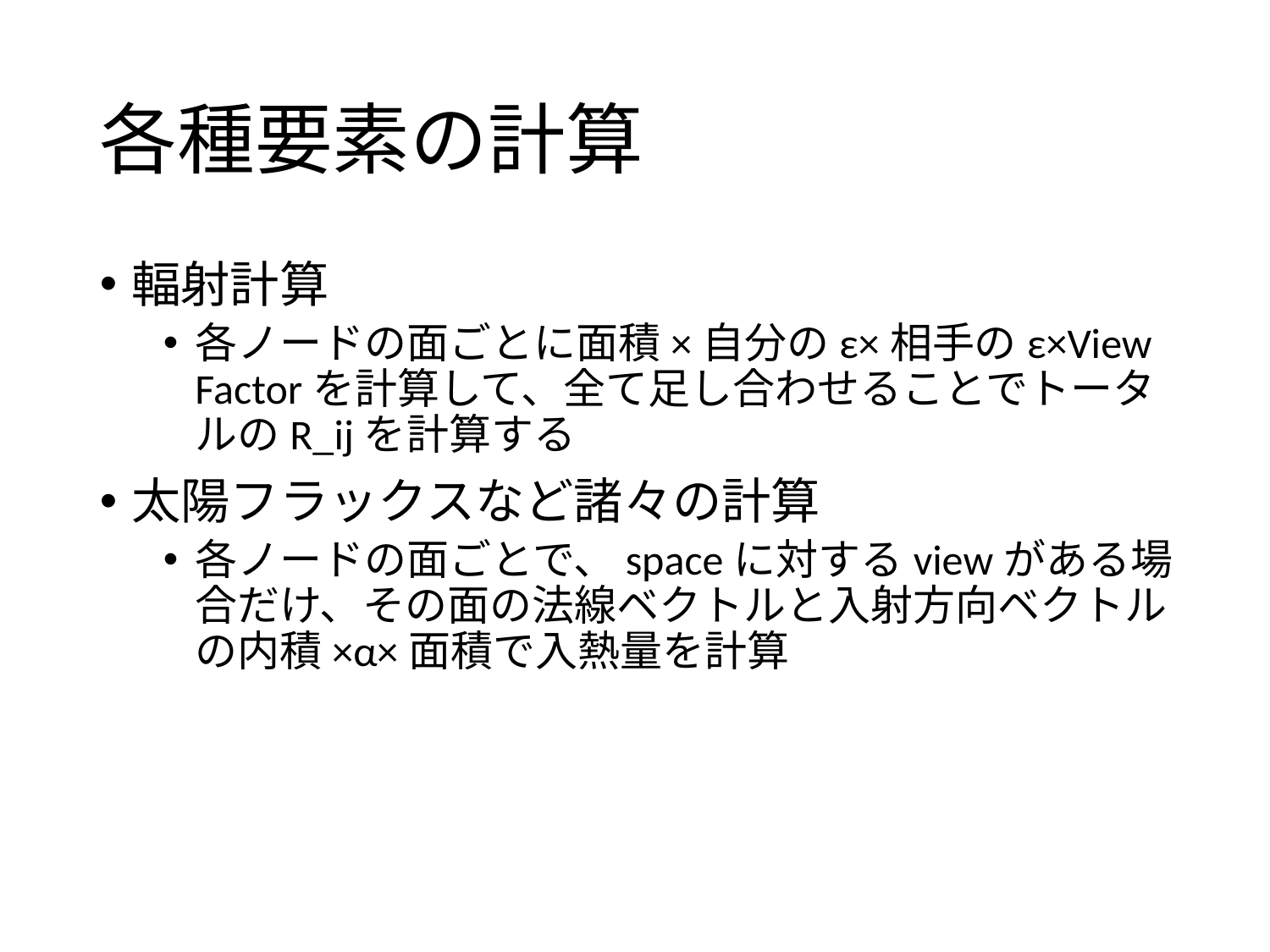

各種要素の計算
輻射計算
各ノードの面ごとに面積×自分のε×相手のε×View Factorを計算して、全て足し合わせることでトータルのR_ijを計算する
太陽フラックスなど諸々の計算
各ノードの面ごとで、spaceに対するviewがある場合だけ、その面の法線ベクトルと入射方向ベクトルの内積×α×面積で入熱量を計算